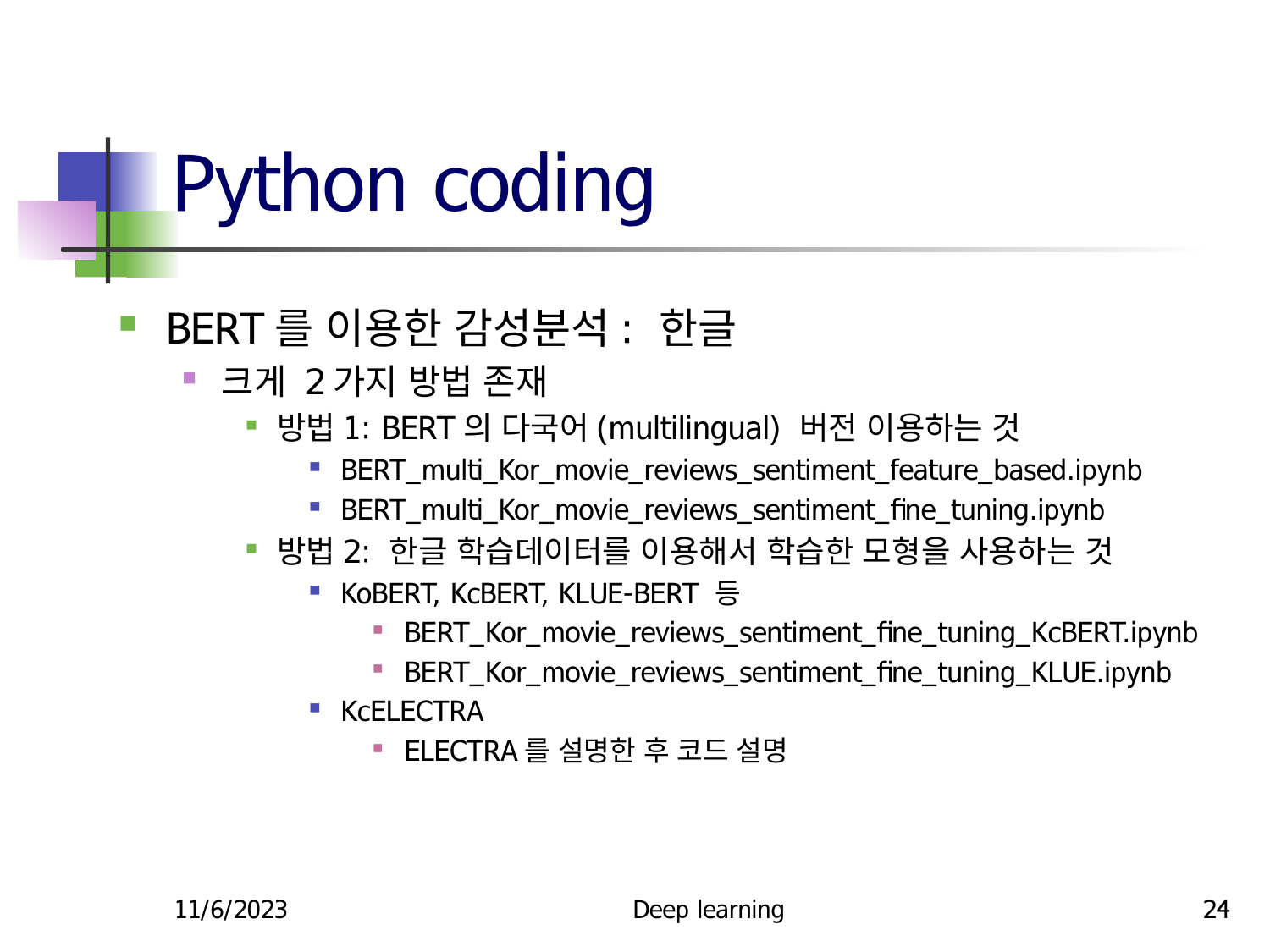

# Python coding
BERT를 이용한 감성분석: 한글
크게 2가지 방법 존재
방법1: BERT의 다국어(multilingual) 버전 이용하는 것
BERT_multi_Kor_movie_reviews_sentiment_feature_based.ipynb
BERT_multi_Kor_movie_reviews_sentiment_fine_tuning.ipynb
방법2: 한글 학습데이터를 이용해서 학습한 모형을 사용하는 것
KoBERT, KcBERT, KLUE-BERT 등
BERT_Kor_movie_reviews_sentiment_fine_tuning_KcBERT.ipynb
BERT_Kor_movie_reviews_sentiment_fine_tuning_KLUE.ipynb
KcELECTRA
ELECTRA를 설명한 후 코드 설명

11/6/2023
Deep learning
24